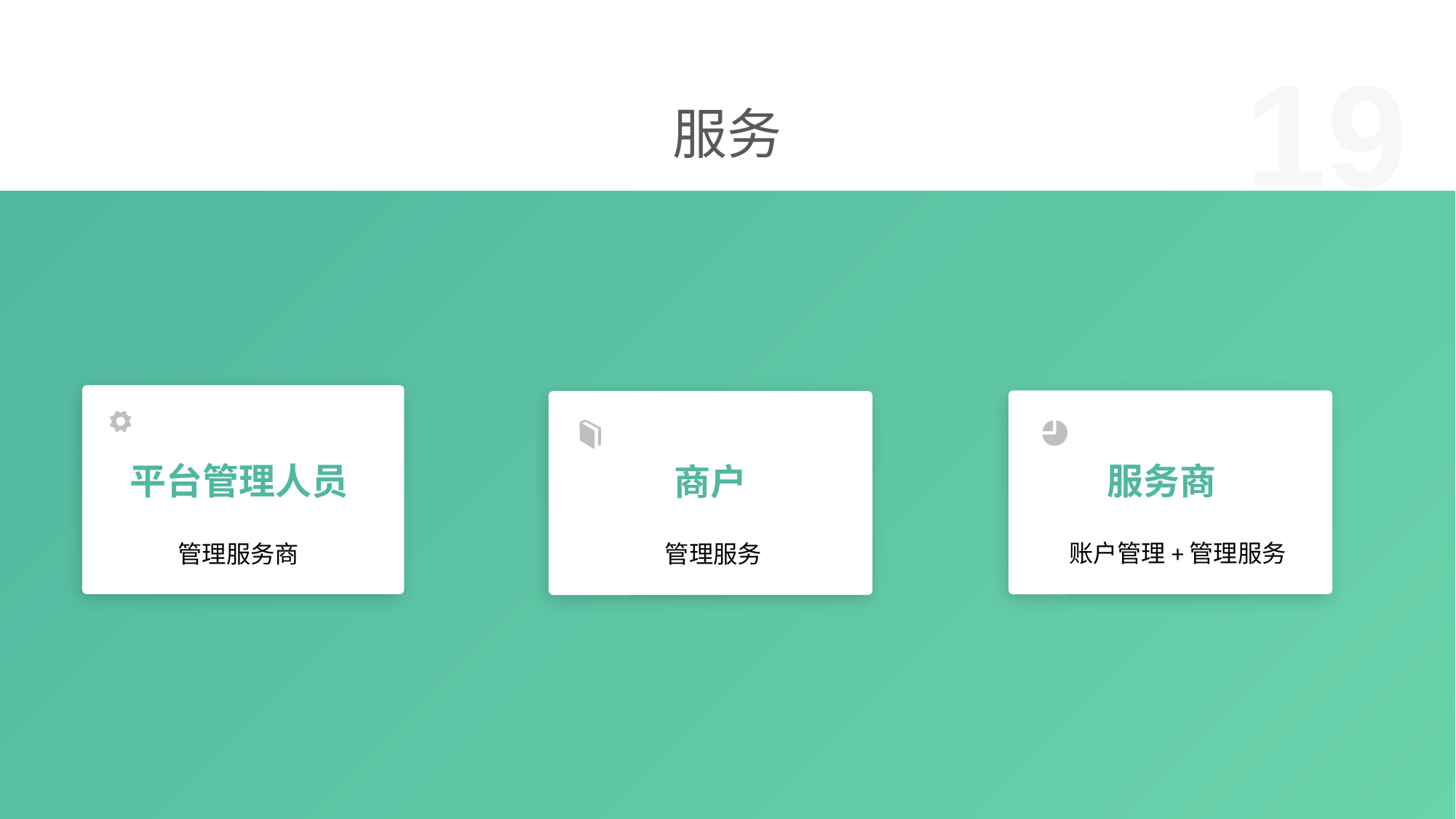

服务

平台管理人员

服务商

商户
账户管理+管理服务
管理服务商
管理服务